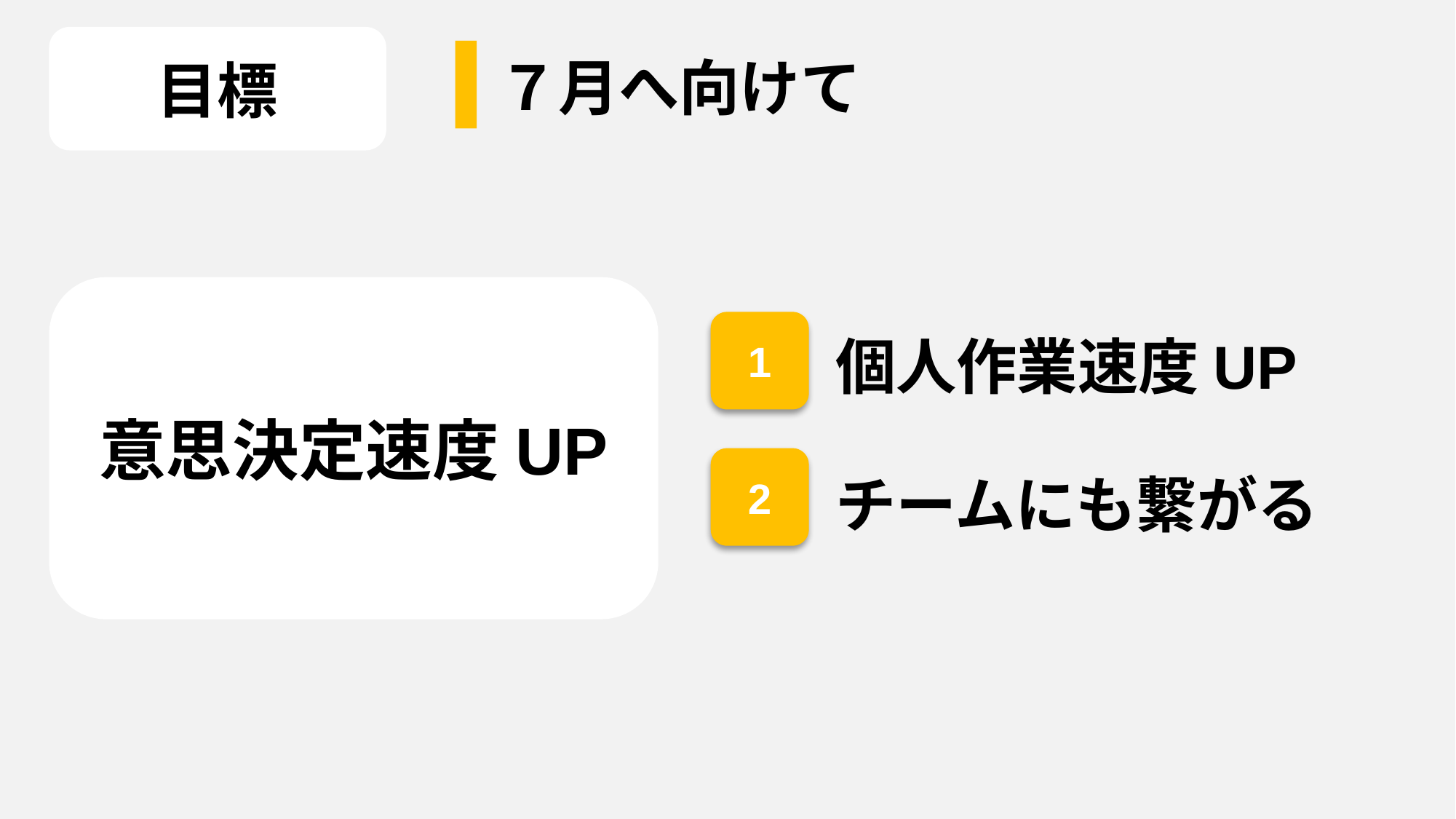

目標

７月へ向けて
意思決定速度UP
1
個人作業速度UP
2
チームにも繋がる